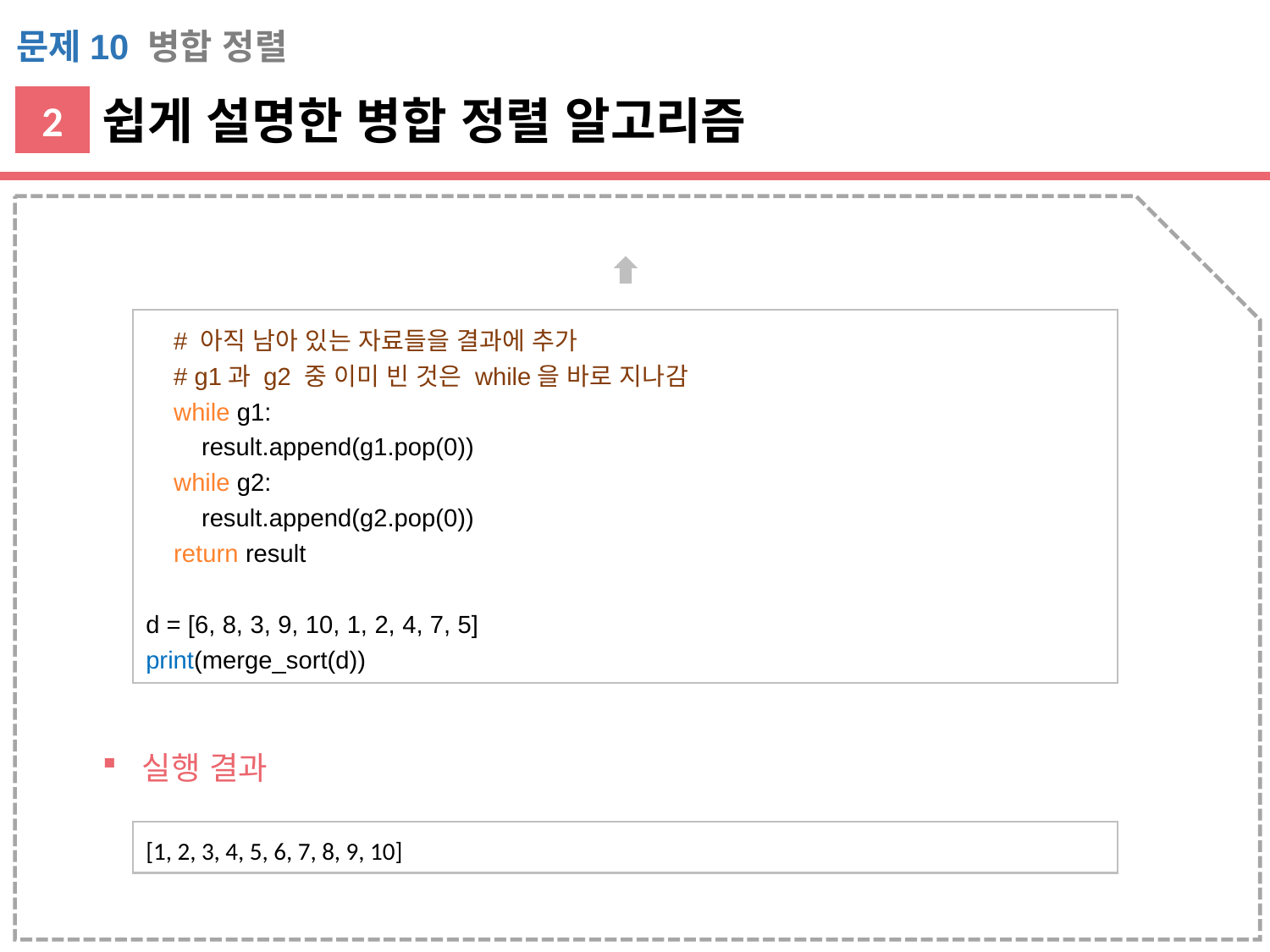

문제10 병합 정렬
쉽게 설명한 병합 정렬 알고리즘
2

    # 아직 남아 있는 자료들을 결과에 추가
    # g1과 g2 중 이미 빈 것은 while을 바로 지나감
    while g1:
        result.append(g1.pop(0))
    while g2:
        result.append(g2.pop(0))
    return result

d = [6, 8, 3, 9, 10, 1, 2, 4, 7, 5]
print(merge_sort(d))
실행 결과
[1, 2, 3, 4, 5, 6, 7, 8, 9, 10]